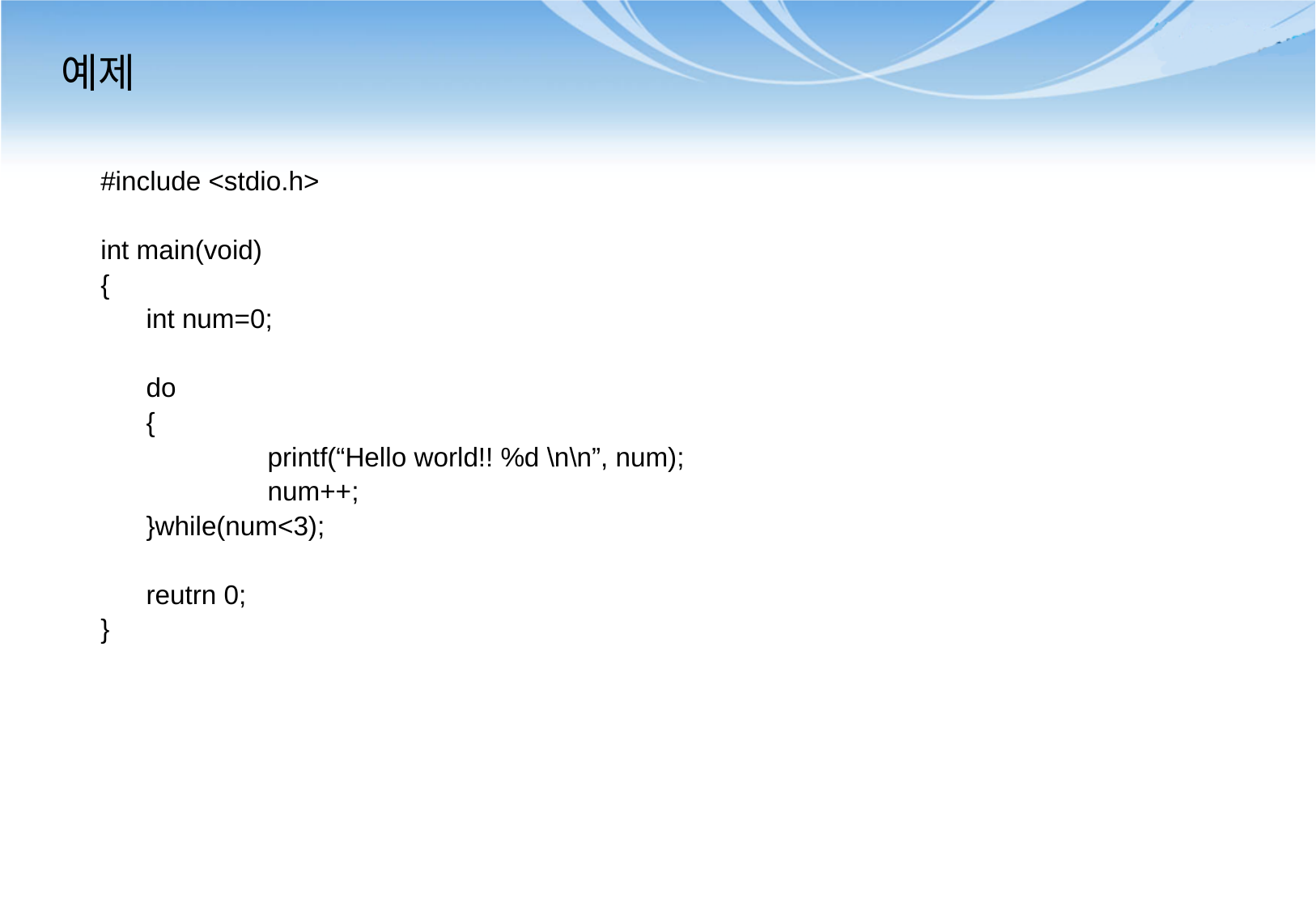

# 예제
#include <stdio.h>

int main(void)
{
	int num=0;

	do
	{
		printf(“Hello world!! %d \n\n”, num);
		num++;
	}while(num<3);

	reutrn 0;
}